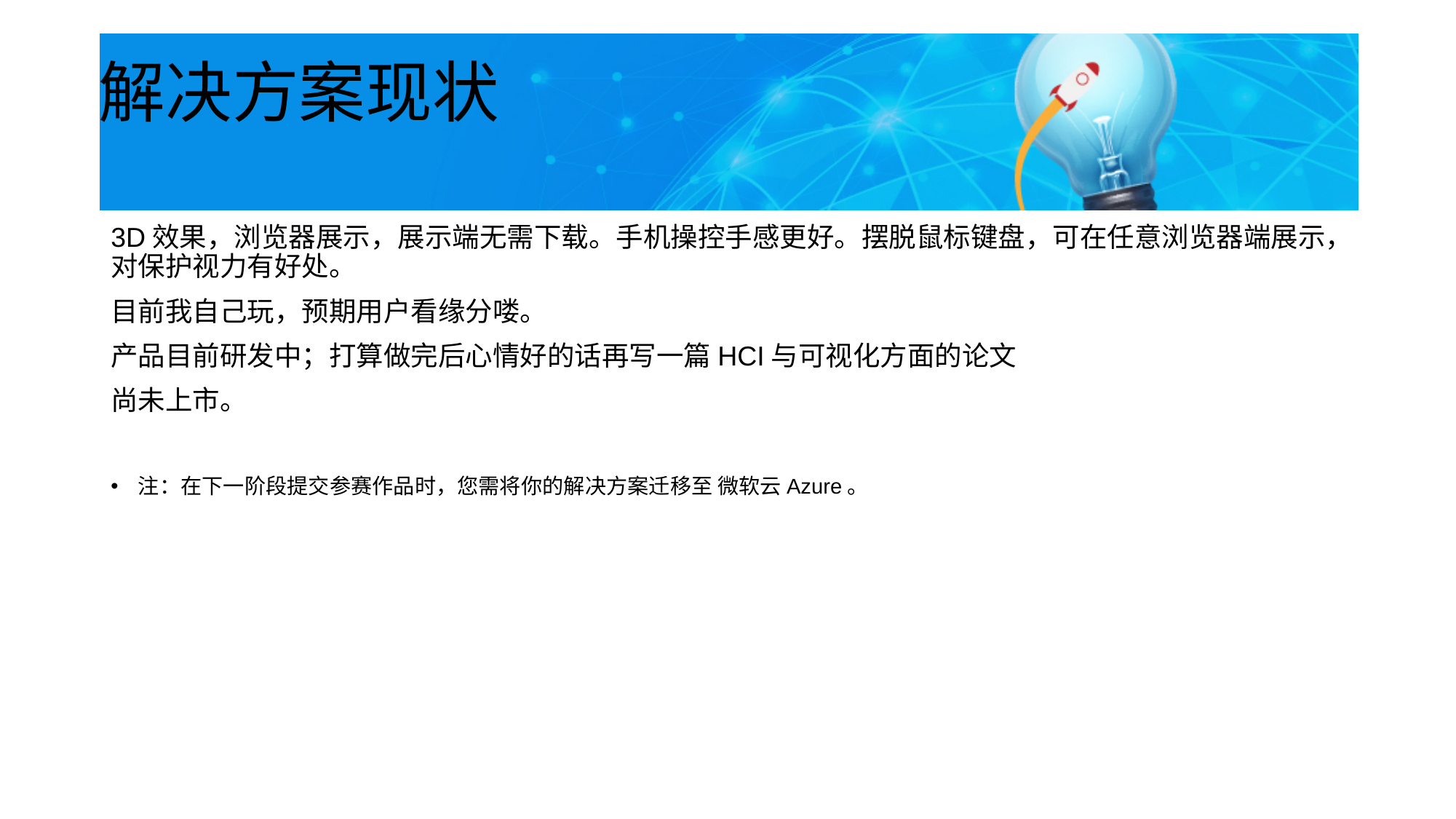

# 解决方案现状
3D效果，浏览器展示，展示端无需下载。手机操控手感更好。摆脱鼠标键盘，可在任意浏览器端展示，对保护视力有好处。
目前我自己玩，预期用户看缘分喽。
产品目前研发中；打算做完后心情好的话再写一篇HCI与可视化方面的论文
尚未上市。

注：在下一阶段提交参赛作品时，您需将你的解决方案迁移至 微软云Azure。